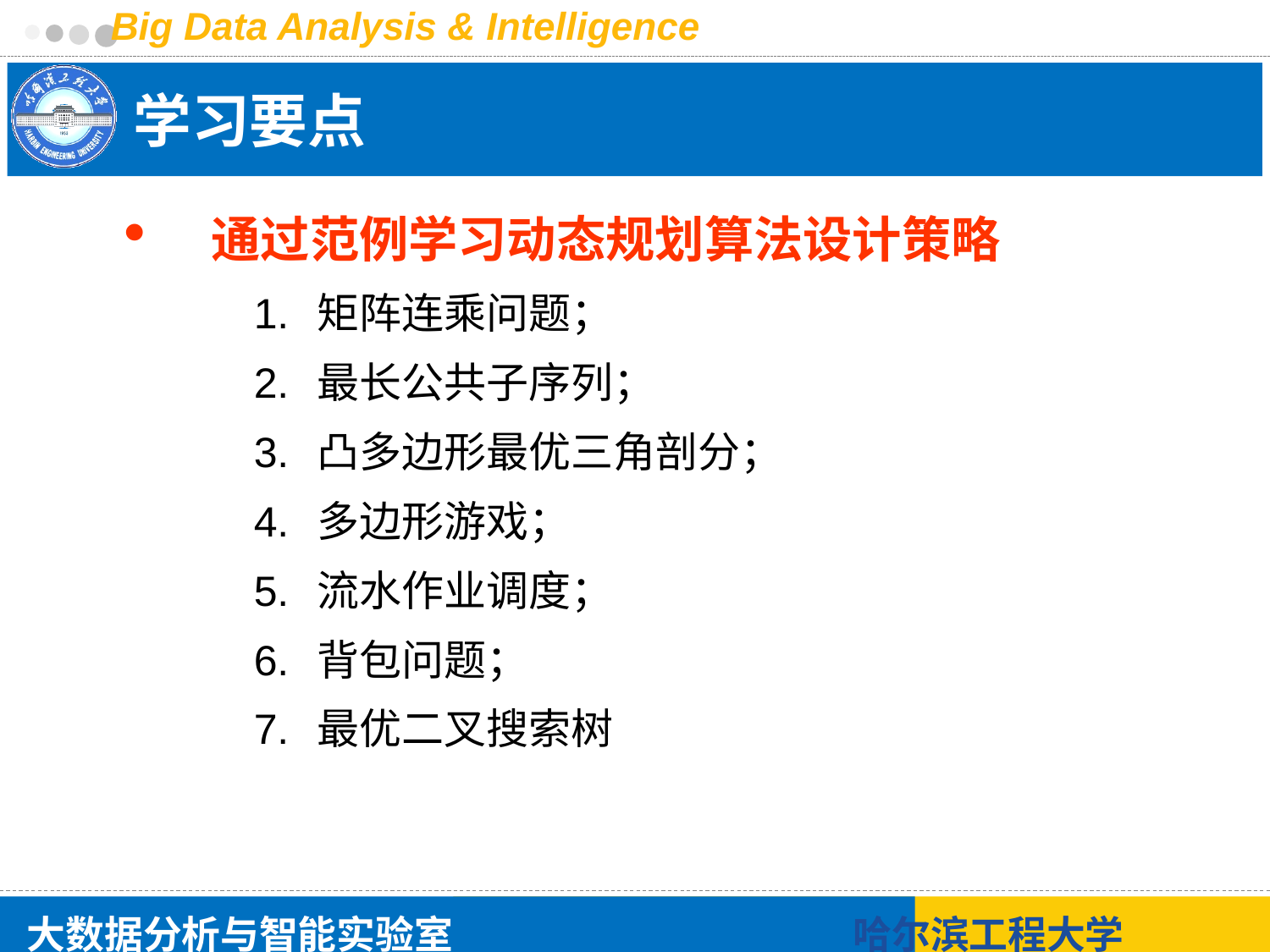

# 学习要点
通过范例学习动态规划算法设计策略
矩阵连乘问题；
最长公共子序列；
凸多边形最优三角剖分；
多边形游戏；
流水作业调度；
背包问题；
最优二叉搜索树